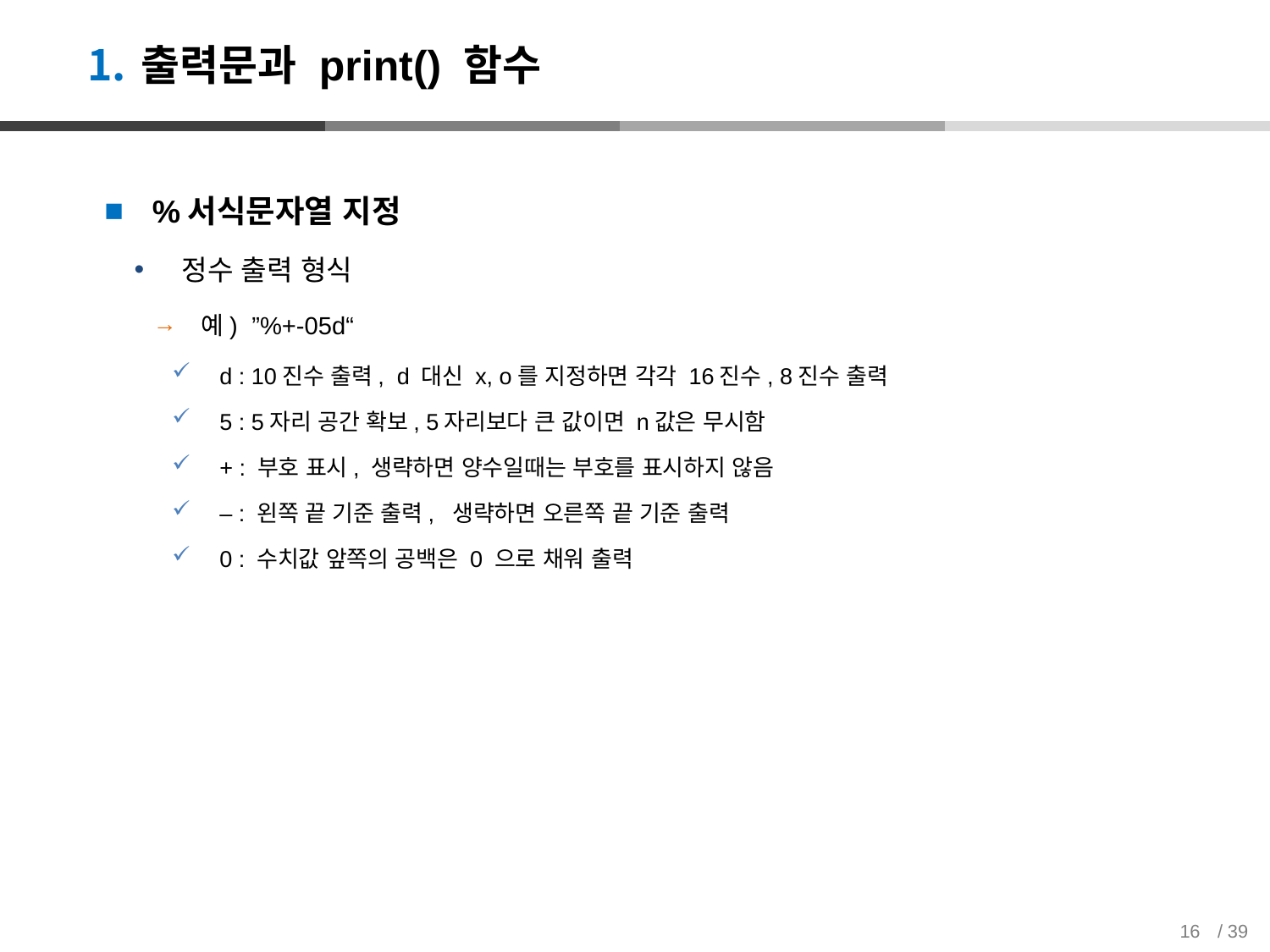

# 출력문과 print() 함수
%서식문자열 지정
정수 출력 형식
예)  ”%+-05d“
d : 10진수 출력,  d 대신 x, o를 지정하면 각각 16진수, 8진수 출력
5 : 5자리 공간 확보, 5자리보다 큰 값이면 n값은 무시함
+ : 부호 표시, 생략하면 양수일때는 부호를 표시하지 않음
– : 왼쪽 끝 기준 출력,  생략하면 오른쪽 끝 기준 출력
0 : 수치값 앞쪽의 공백은 0 으로 채워 출력